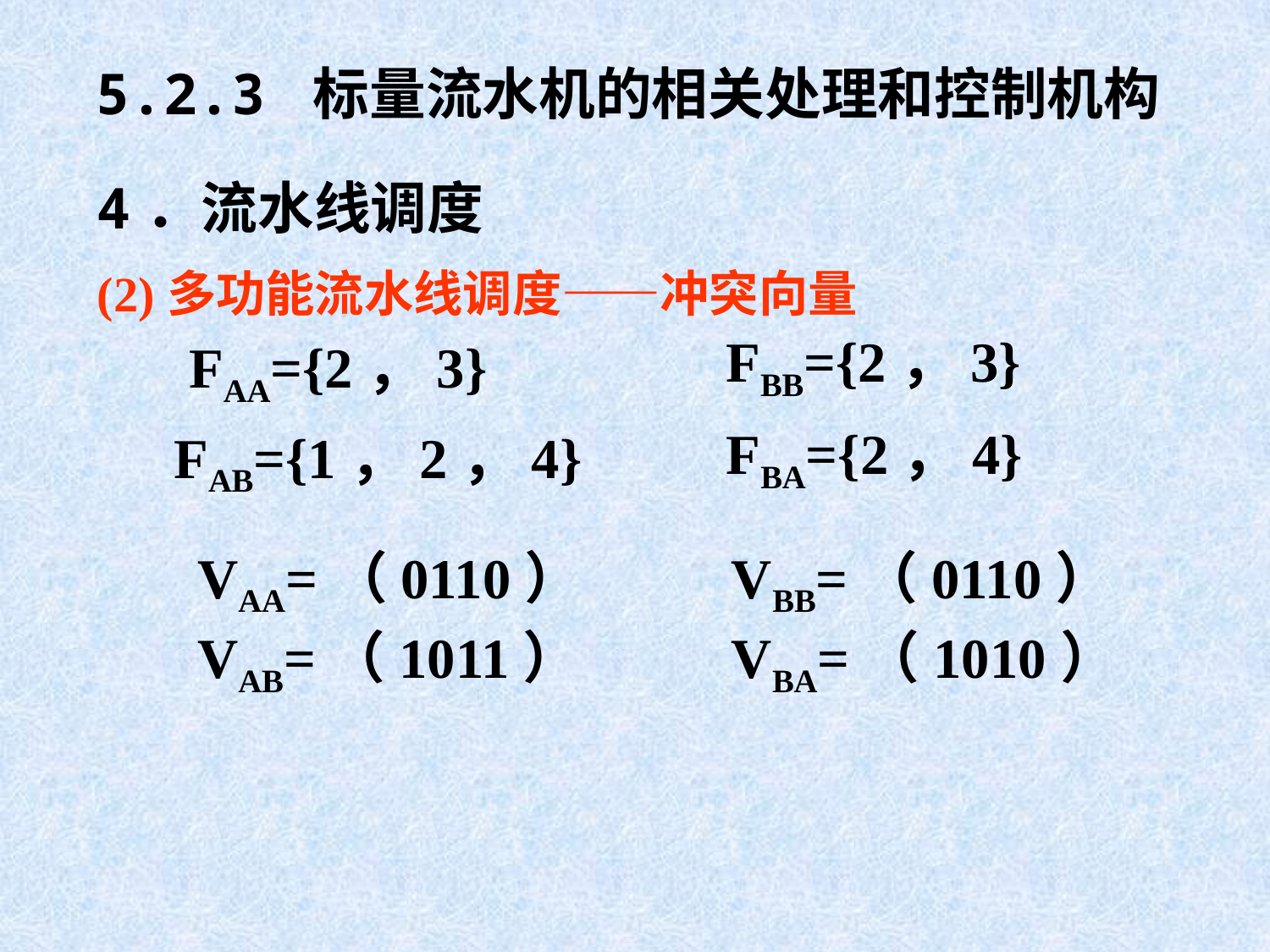

5.2.3 标量流水机的相关处理和控制机构
4．流水线调度
(2)多功能流水线调度——冲突向量
FBB={2，3}
FAA={2，3}
FBA={2，4}
FAB={1，2，4}
VAA=（0110）
VBB=（0110）
VAB=（1011）
VBA=（1010）